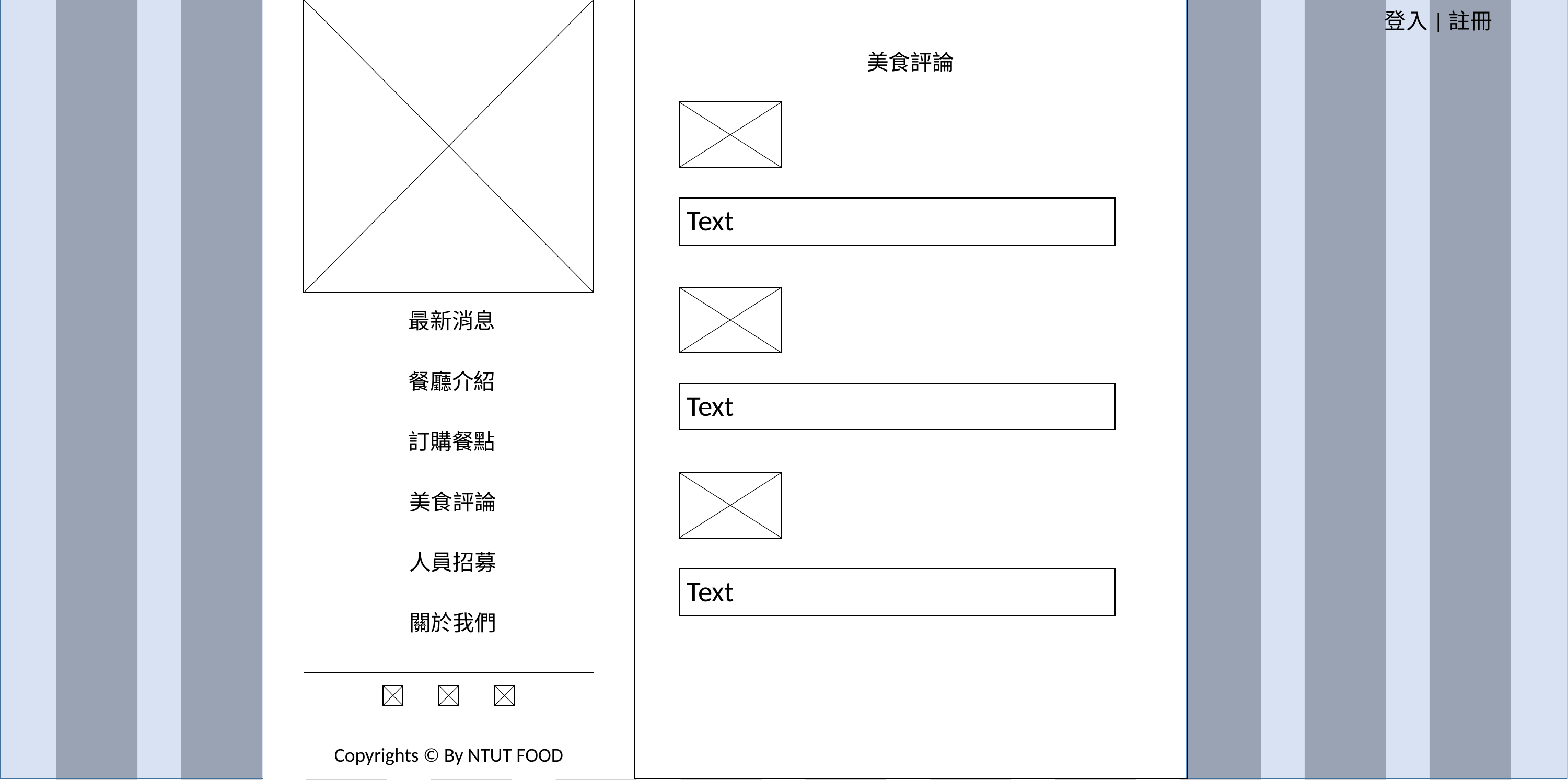

評論內文為上下卷軸
背景:大圖片 1920*955

美食評論

Text

Text

Text

最新消息
餐廳介紹
訂購餐點
美食評論
人員招募
關於我們

Copyrights © By NTUT FOOD

登入|註冊